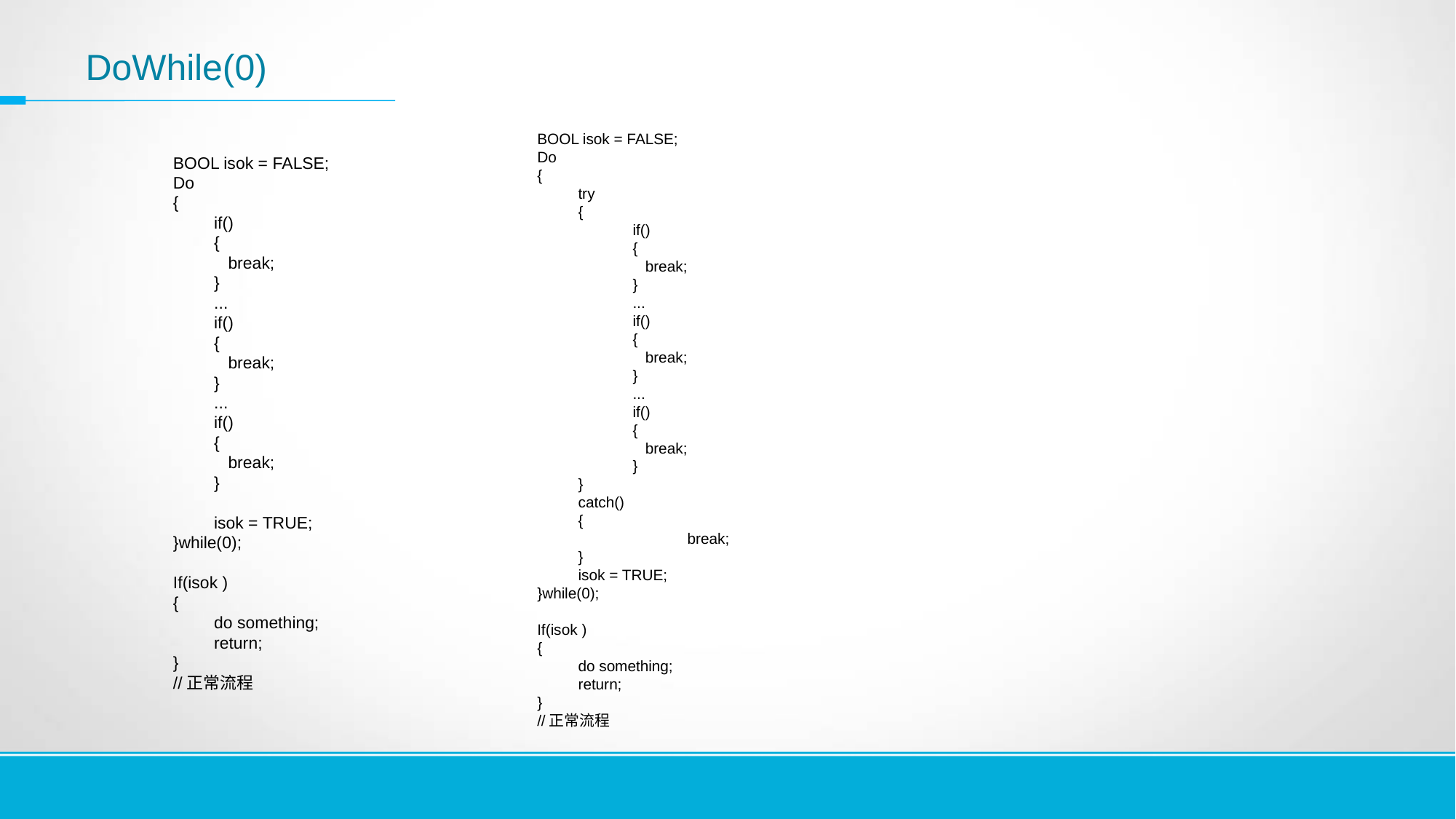

# DoWhile(0)
BOOL isok = FALSE;
Do
{
	try
	{
	if()
	{
	   break;
	}
	...
	if()
	{
	   break;
	}
	...
	if()
	{
	   break;
	}
	}
	catch()
	{
		break;
	}
	isok = TRUE;
}while(0);

If(isok )
{
	do something;
	return;
}
//正常流程

BOOL isok = FALSE;
Do
{
	if()
	{
	   break;
	}
	...
	if()
	{
	   break;
	}
	...
	if()
	{
	   break;
	}

	isok = TRUE;
}while(0);

If(isok )
{
	do something;
	return;
}
//正常流程